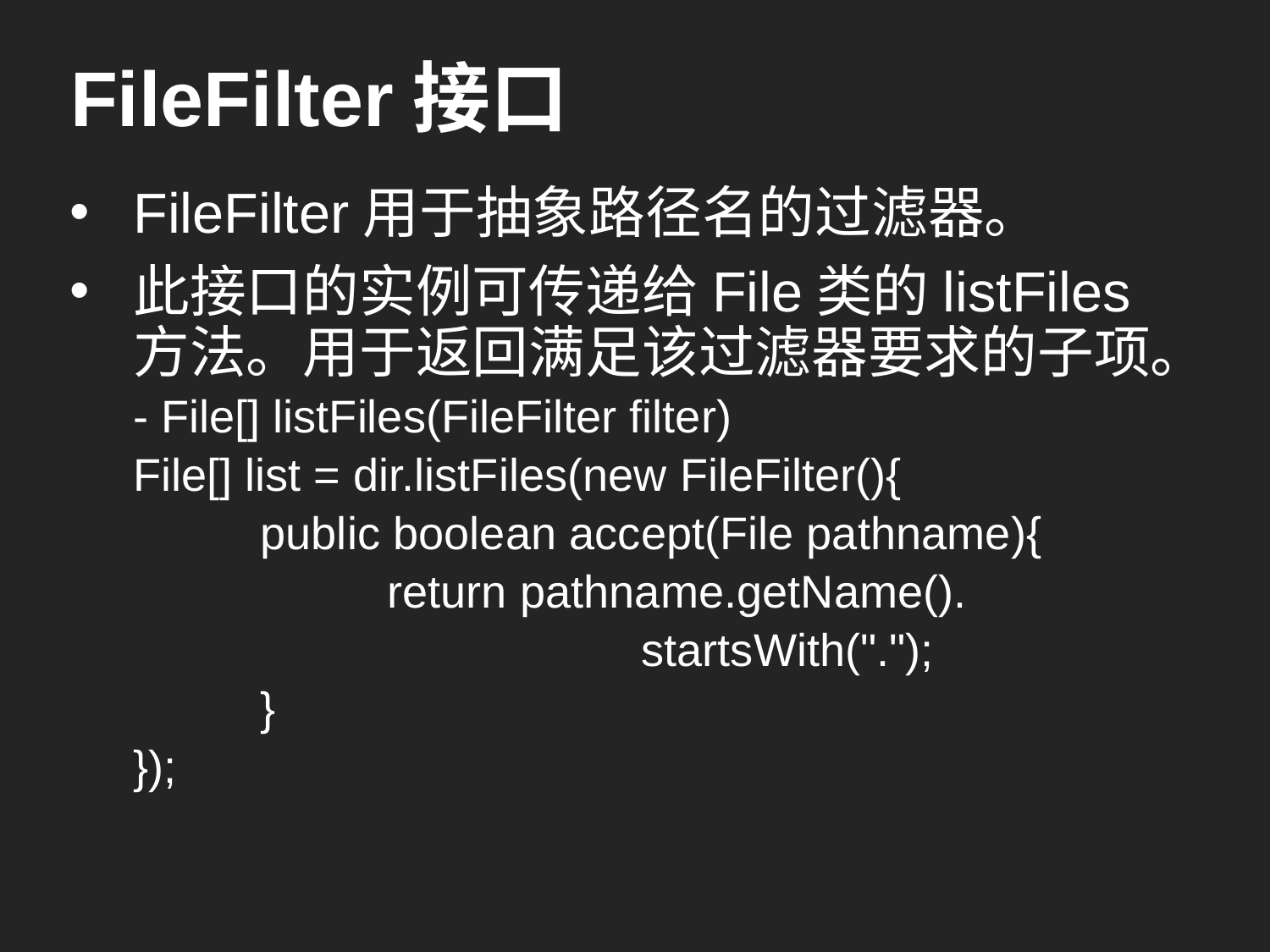

# FileFilter接口
FileFilter用于抽象路径名的过滤器。
此接口的实例可传递给File类的listFiles方法。用于返回满足该过滤器要求的子项。
- File[] listFiles(FileFilter filter)
File[] list = dir.listFiles(new FileFilter(){
	public boolean accept(File pathname){
		return pathname.getName().
				startsWith(".");
	}
});